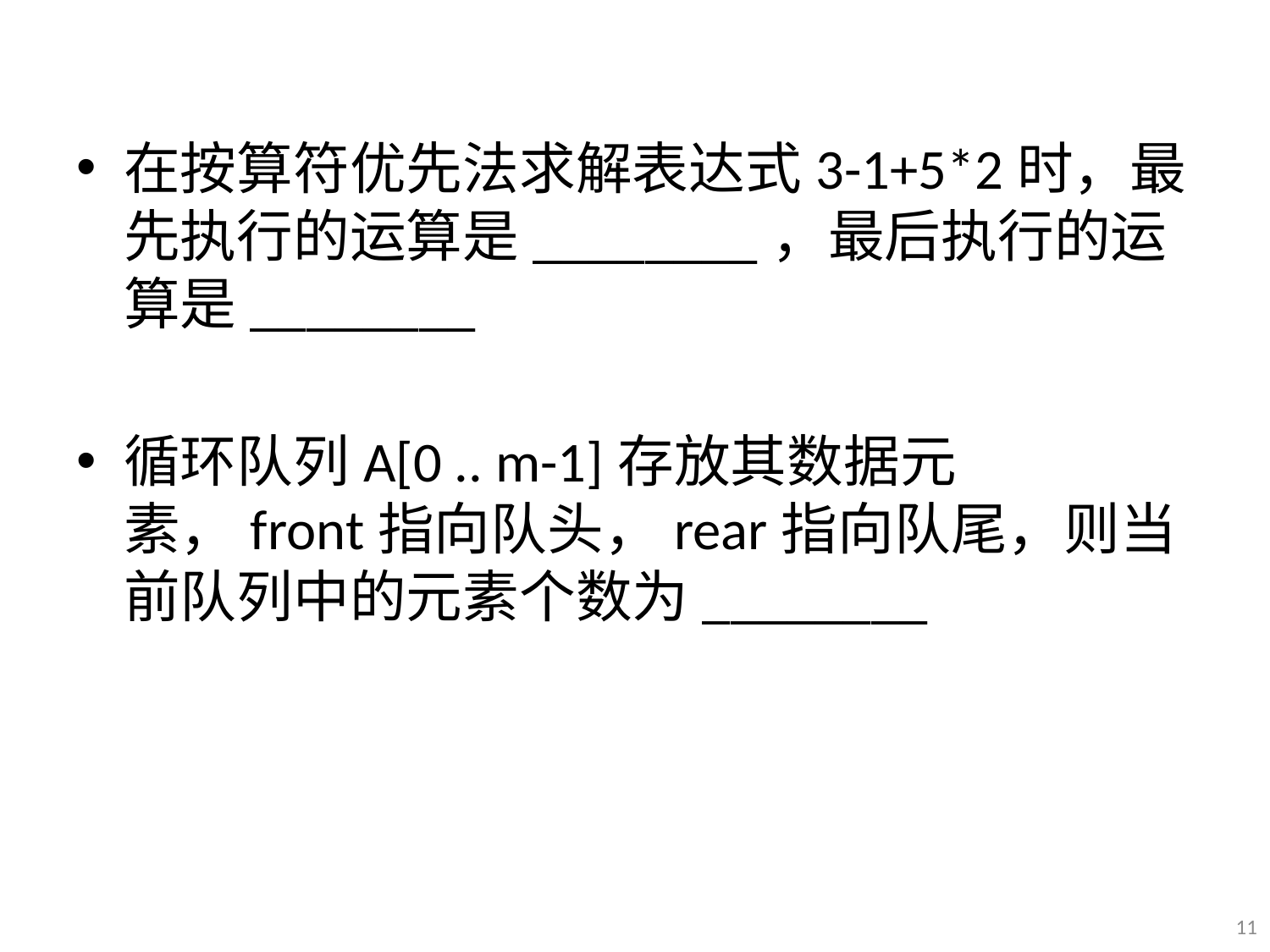

#
在按算符优先法求解表达式3-1+5*2时，最先执行的运算是________，最后执行的运算是________

循环队列A[0 .. m-1]存放其数据元素，front指向队头，rear指向队尾，则当前队列中的元素个数为________

11